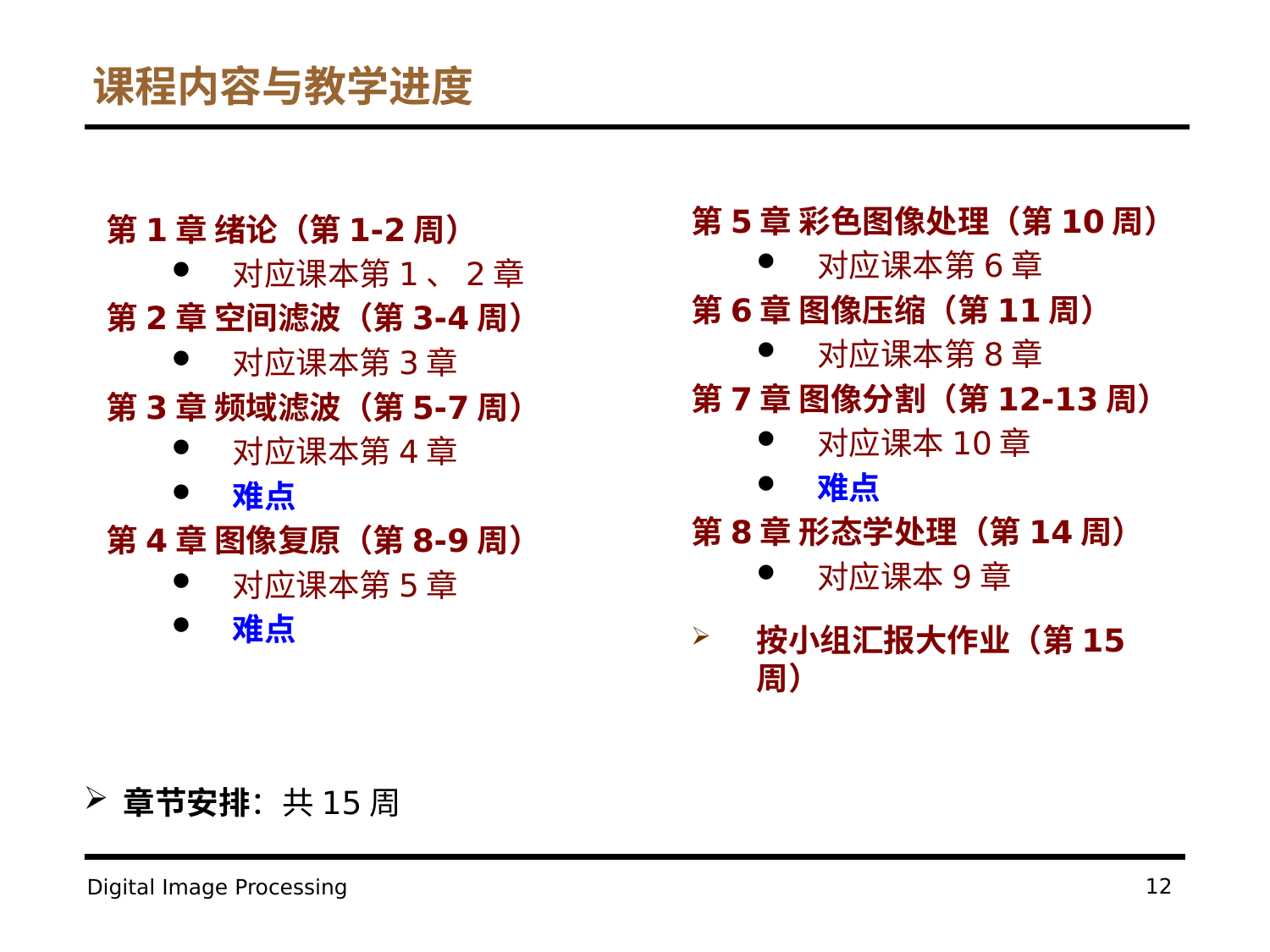

# 课程内容与教学进度
第5章 彩色图像处理（第10周）
对应课本第6章
第6章 图像压缩（第11周）
对应课本第8章
第7章 图像分割（第12-13周）
对应课本10章
难点
第8章 形态学处理（第14周）
对应课本9章

按小组汇报大作业（第15周）

第1章 绪论（第1-2周）
对应课本第1、2章
第2章 空间滤波（第3-4周）
对应课本第3章
第3章 频域滤波（第5-7周）
对应课本第4章
难点
第4章 图像复原（第8-9周）
对应课本第5章
难点
章节安排：共15周
12
Digital Image Processing